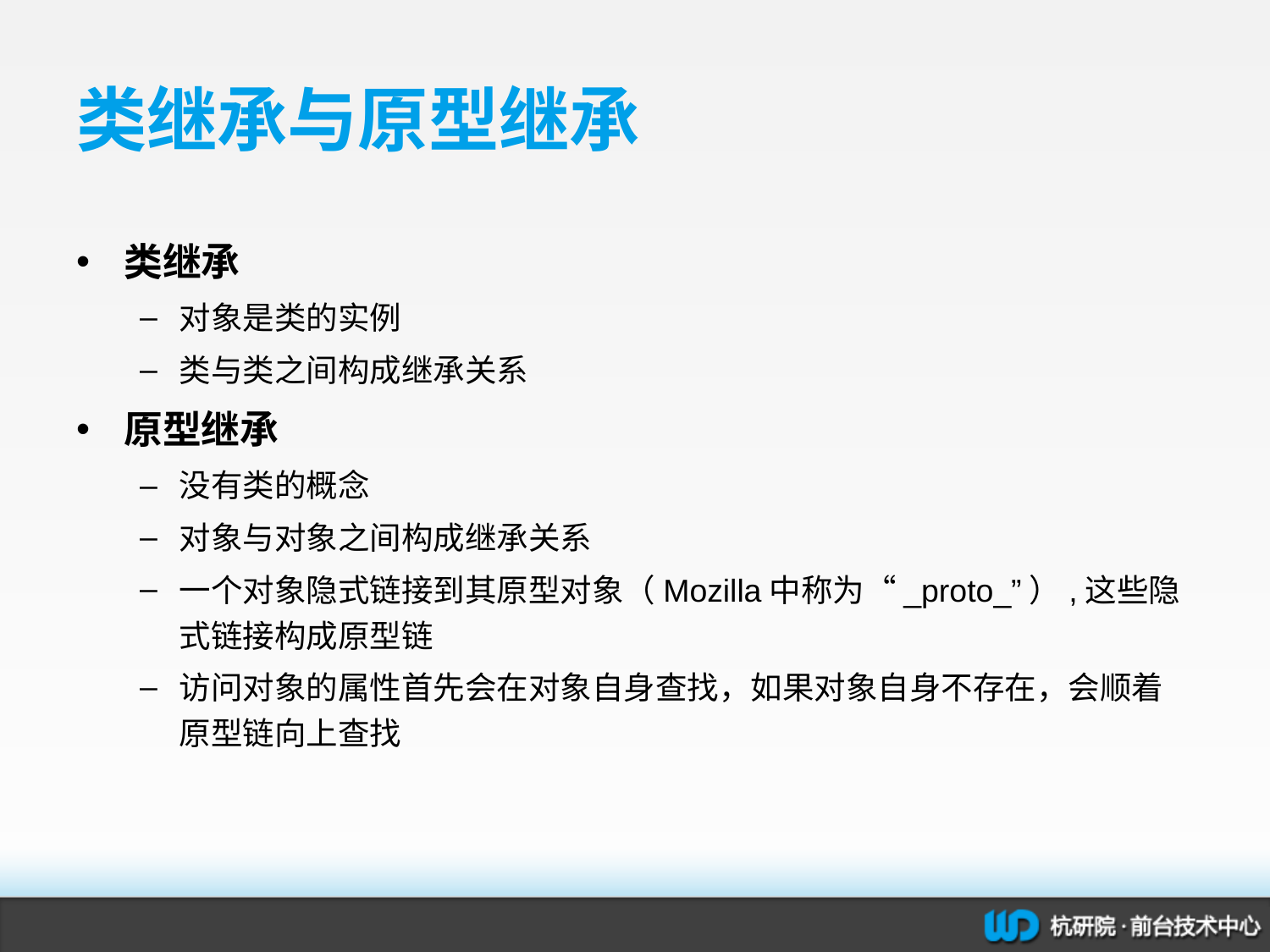

# 类继承与原型继承
类继承
对象是类的实例
类与类之间构成继承关系
原型继承
没有类的概念
对象与对象之间构成继承关系
一个对象隐式链接到其原型对象（Mozilla中称为“_proto_”）,这些隐式链接构成原型链
访问对象的属性首先会在对象自身查找，如果对象自身不存在，会顺着原型链向上查找